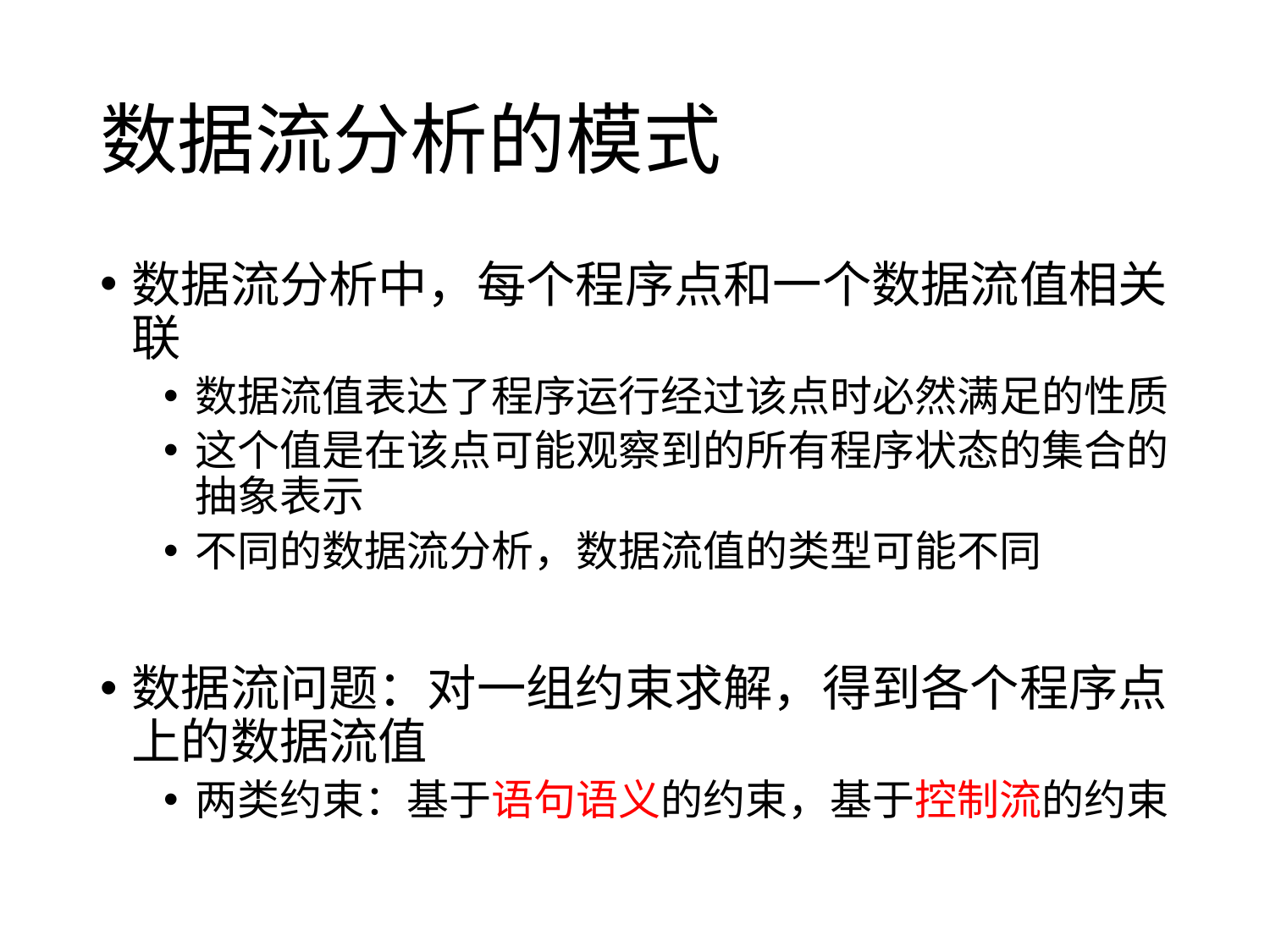

# 数据流分析的模式
数据流分析中，每个程序点和一个数据流值相关联
数据流值表达了程序运行经过该点时必然满足的性质
这个值是在该点可能观察到的所有程序状态的集合的抽象表示
不同的数据流分析，数据流值的类型可能不同

数据流问题：对一组约束求解，得到各个程序点上的数据流值
两类约束：基于语句语义的约束，基于控制流的约束